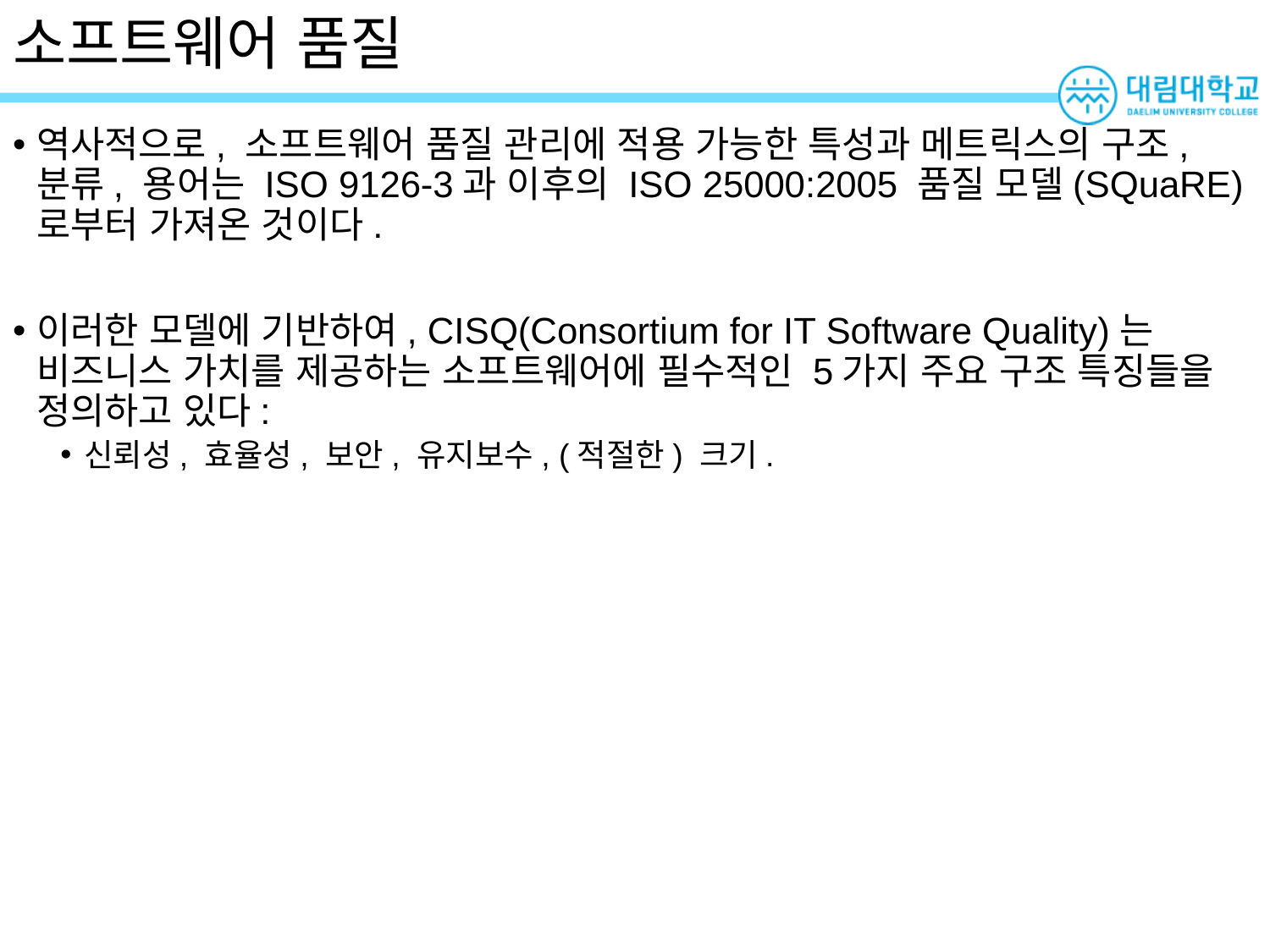

# 소프트웨어 품질
역사적으로, 소프트웨어 품질 관리에 적용 가능한 특성과 메트릭스의 구조, 분류, 용어는 ISO 9126-3과 이후의 ISO 25000:2005 품질 모델(SQuaRE)로부터 가져온 것이다.

이러한 모델에 기반하여, CISQ(Consortium for IT Software Quality)는 비즈니스 가치를 제공하는 소프트웨어에 필수적인 5가지 주요 구조 특징들을 정의하고 있다:
신뢰성, 효율성, 보안, 유지보수, (적절한) 크기.